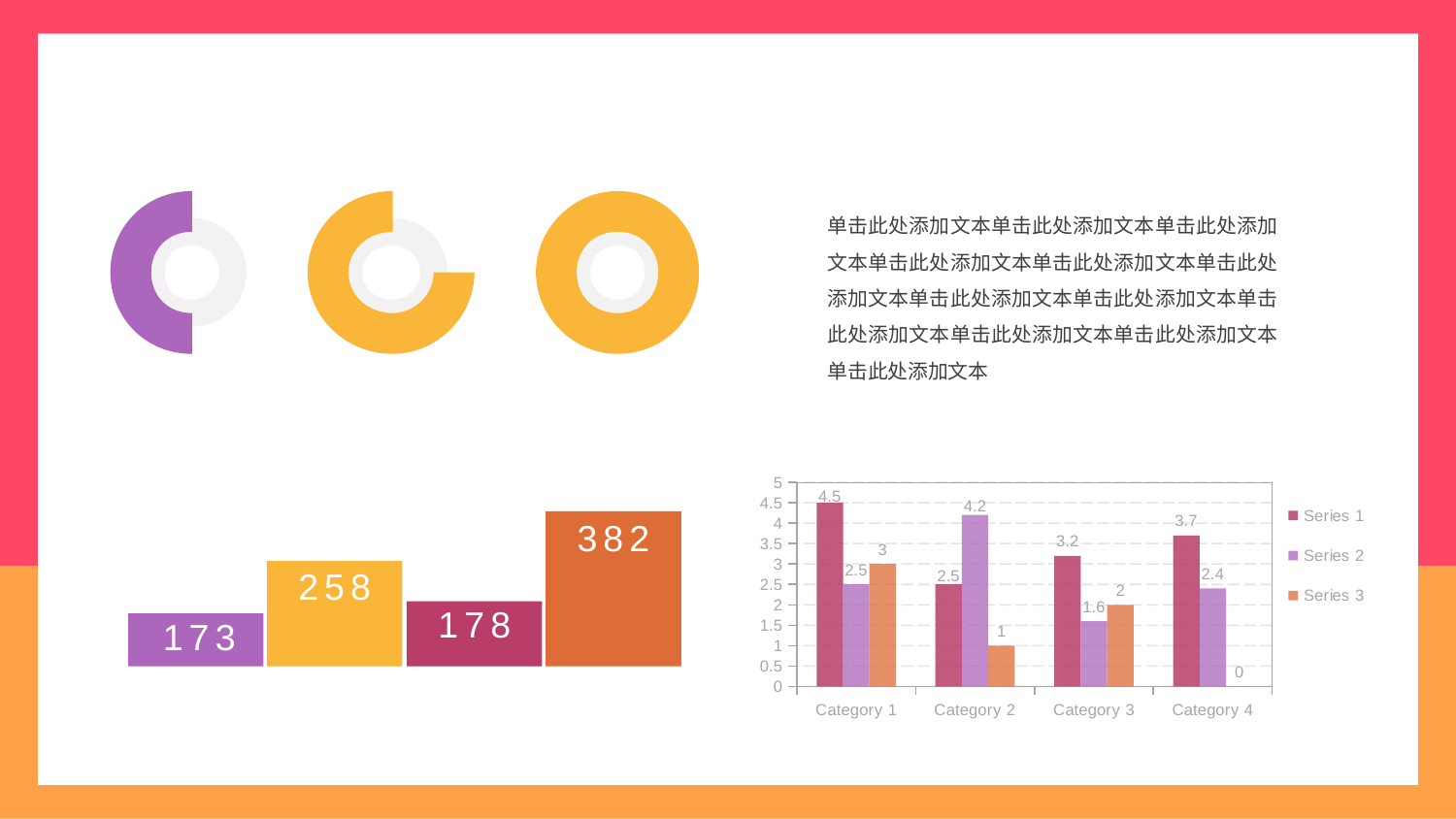

单击此处添加文本单击此处添加文本单击此处添加文本单击此处添加文本单击此处添加文本单击此处添加文本单击此处添加文本单击此处添加文本单击此处添加文本单击此处添加文本单击此处添加文本单击此处添加文本

50%
75%
100%

### Chart

| Category | Series 1 | Series 2 | Series 3 |
|---|---|---|---|
| Category 1 | 4.5 | 2.5 | 3.0 |
| Category 2 | 2.5 | 4.2 | 1.0 |
| Category 3 | 3.2 | 1.6 | 2.0 |
| Category 4 | 3.7 | 2.4 | 0.0 |
382

258

178

173